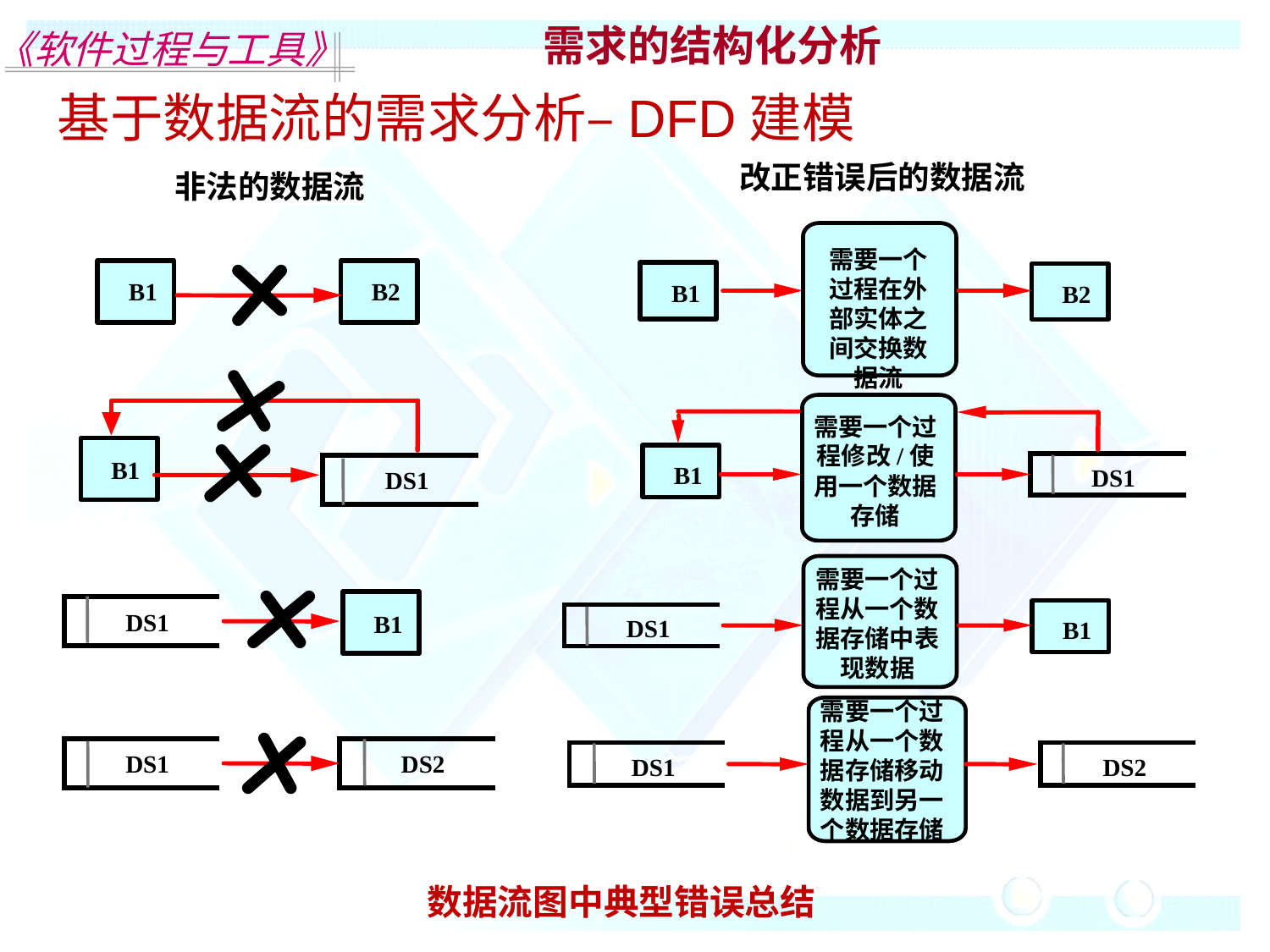

需求的结构化分析
基于数据流的需求分析–DFD建模
改正错误后的数据流
非法的数据流

需要一个过程在外部实体之间交换数据流

B1
B2

B1
B2

B1

DS1

需要一个过程修改/使用一个数据存储

B1
DS1

需要一个过程从一个数据存储中表现数据

DS1
B1

DS1
B1

需要一个过程从一个数据存储移动数据到另一个数据存储

DS1
DS2

DS1
DS2

 数据流图中典型错误总结